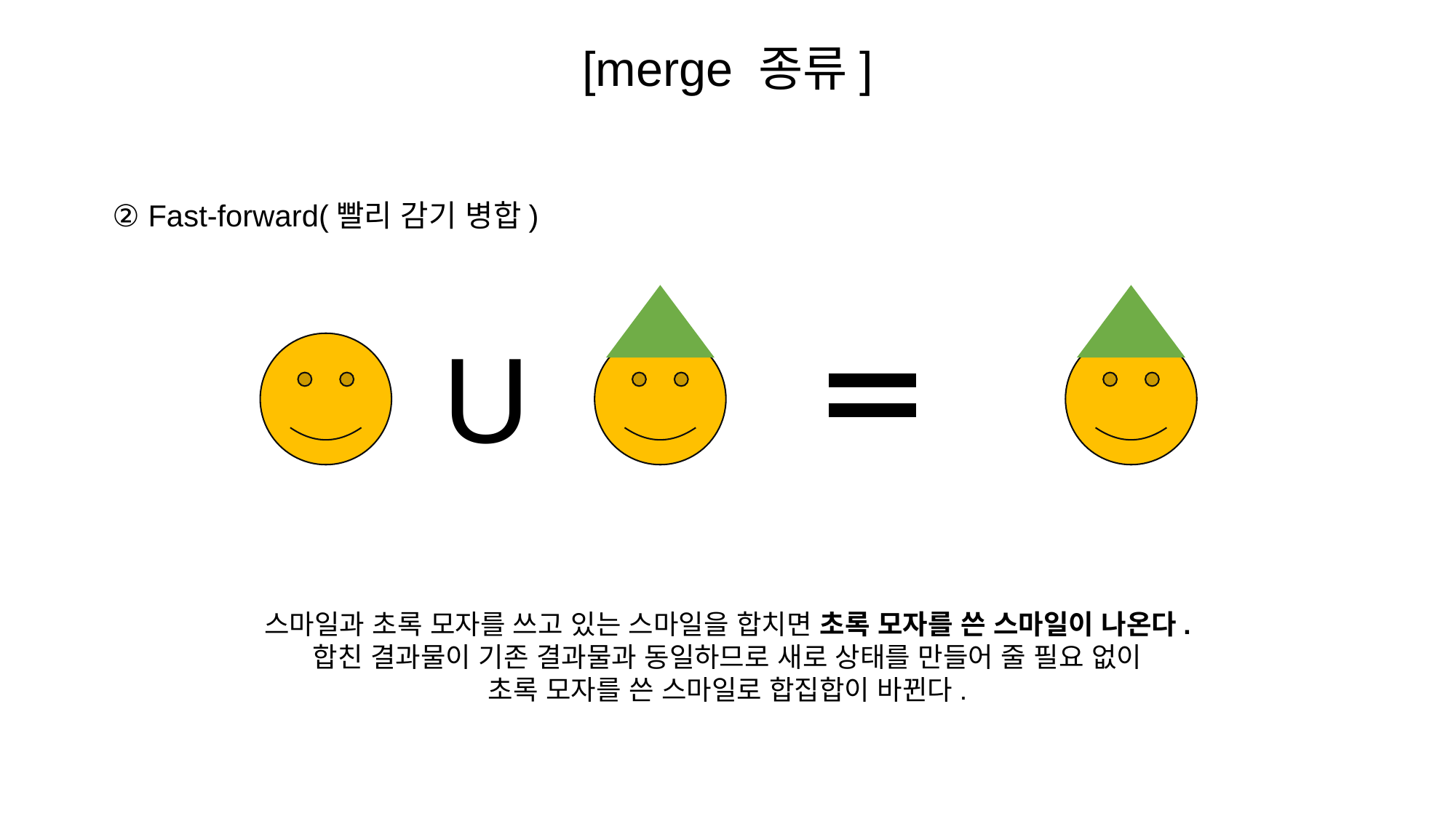

[merge 종류]
② Fast-forward(빨리 감기 병합)

U

스마일과 초록 모자를 쓰고 있는 스마일을 합치면 초록 모자를 쓴 스마일이 나온다.
합친 결과물이 기존 결과물과 동일하므로 새로 상태를 만들어 줄 필요 없이
초록 모자를 쓴 스마일로 합집합이 바뀐다.